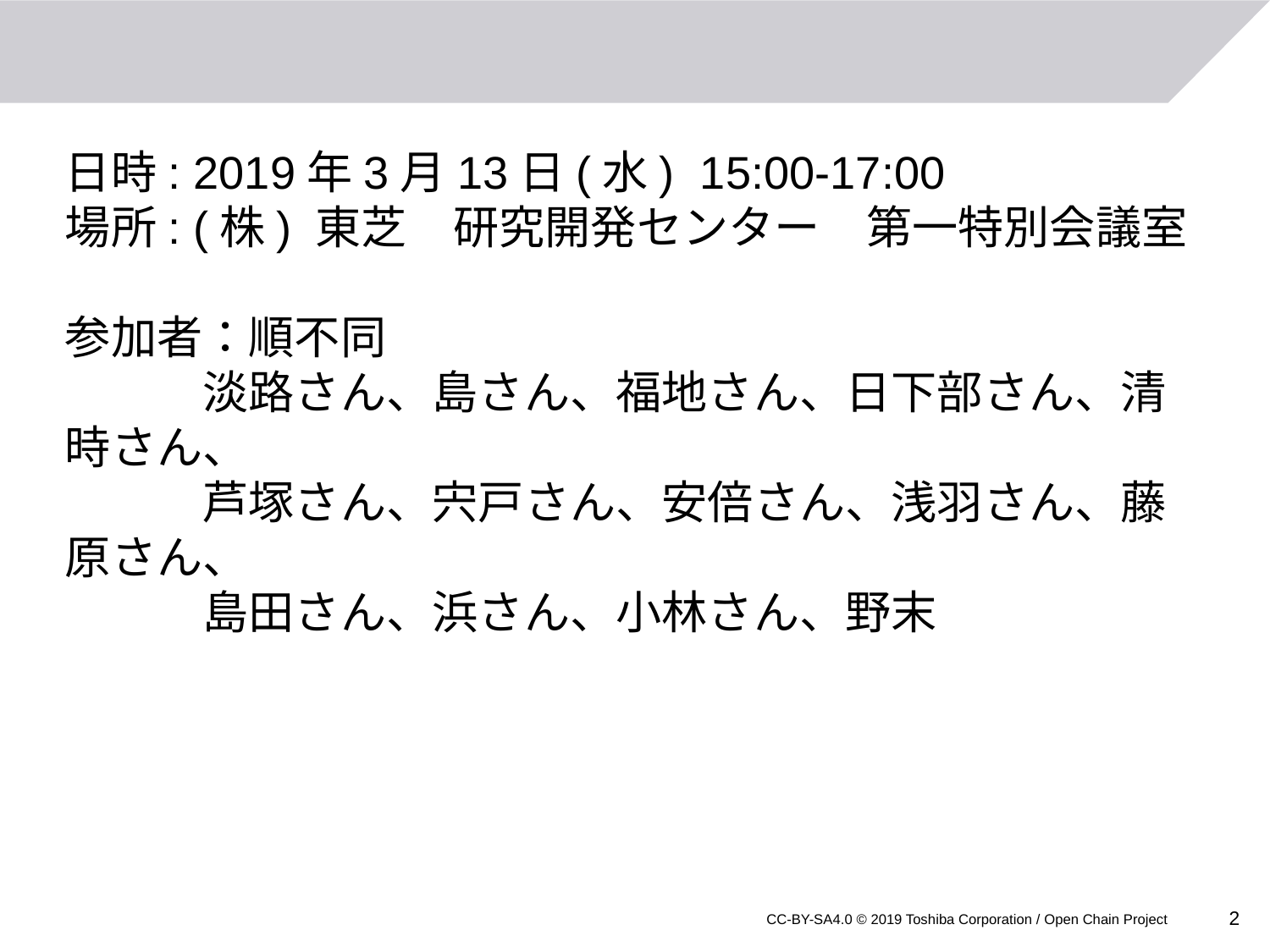

日時: 2019年3月13日(水)  15:00-17:00
場所: (株) 東芝　研究開発センター　第一特別会議室

参加者：順不同
　　　淡路さん、島さん、福地さん、日下部さん、清時さん、
　　　芦塚さん、宍戸さん、安倍さん、浅羽さん、藤原さん、
　　　島田さん、浜さん、小林さん、野末